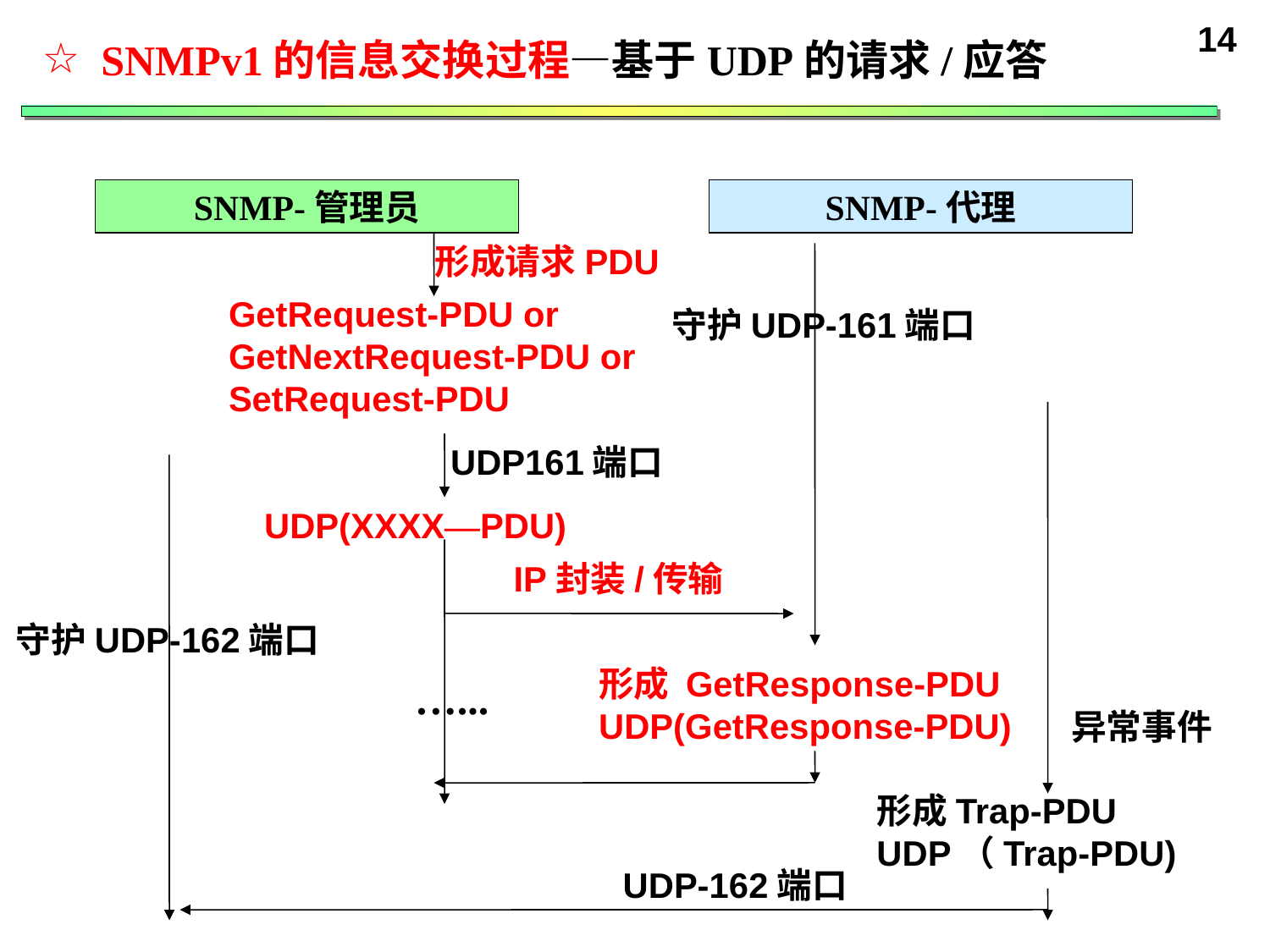

14
  SNMPv1的信息交换过程—基于UDP的请求/应答

SNMP-管理员
SNMP-代理

形成请求PDU

GetRequest-PDU or
GetNextRequest-PDU or
SetRequest-PDU
守护UDP-161端口

UDP161端口

UDP(XXXX—PDU)

IP封装/传输
守护UDP-162端口

形成 GetResponse-PDU
UDP(GetResponse-PDU)
…...
异常事件

形成Trap-PDU
UDP（Trap-PDU)
UDP-162端口